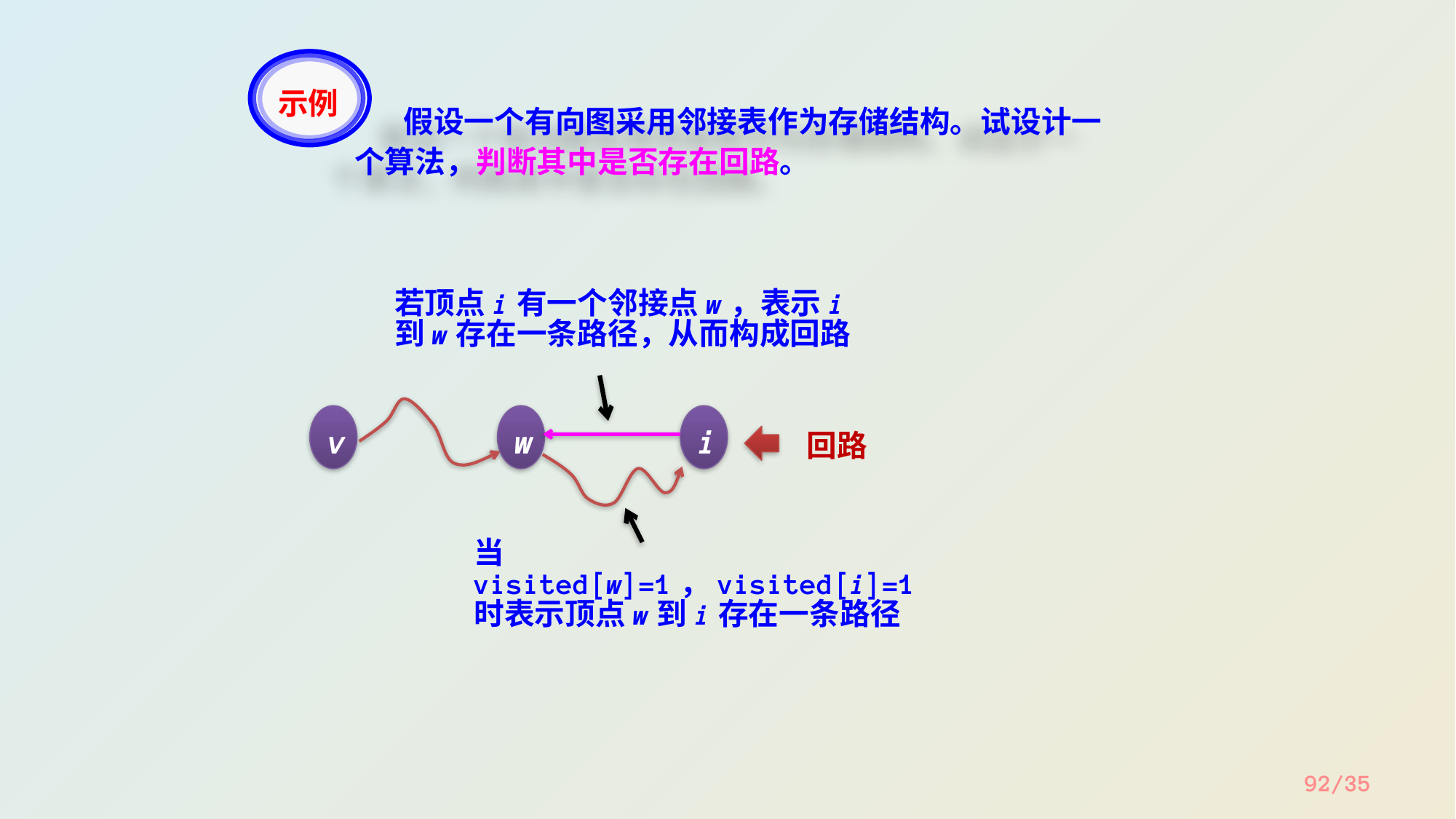

示例
      假设一个有向图采用邻接表作为存储结构。试设计一个算法，判断其中是否存在回路。
若顶点i有一个邻接点w，表示i到w存在一条路径，从而构成回路

v
w
i
回路

当visited[w]=1，visited[i]=1时表示顶点w到i存在一条路径
92/35